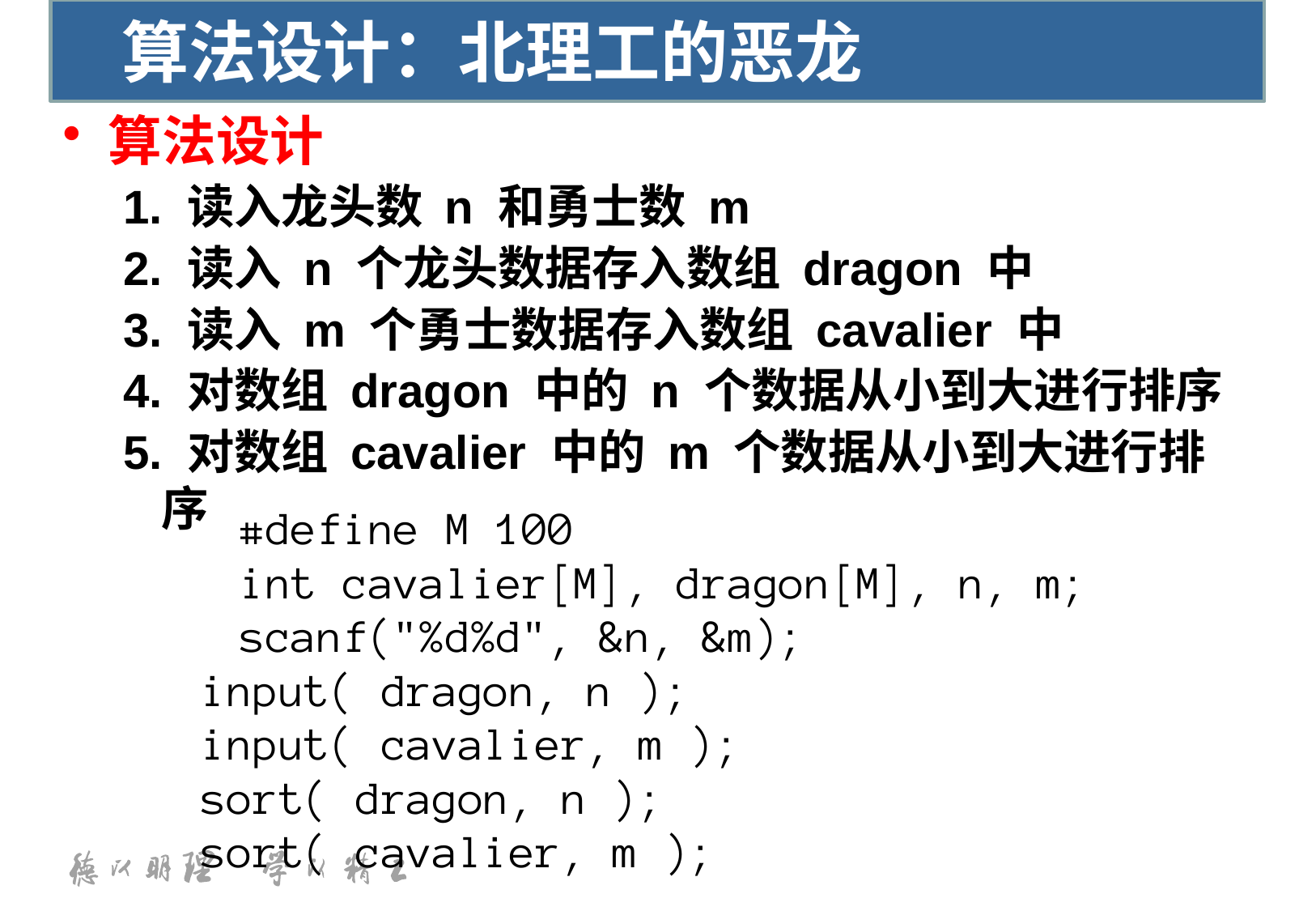

算法设计：北理工的恶龙
算法设计
1. 读入龙头数 n 和勇士数 m
2. 读入 n 个龙头数据存入数组 dragon 中
3. 读入 m 个勇士数据存入数组 cavalier 中
4. 对数组 dragon 中的 n 个数据从小到大进行排序
5. 对数组 cavalier 中的 m 个数据从小到大进行排序
		#define M 100
		int cavalier[M], dragon[M], n, m;
 		scanf("%d%d", &n, &m);
     input( dragon, n );
     input( cavalier, m );
     sort( dragon, n );
     sort( cavalier, m );
9